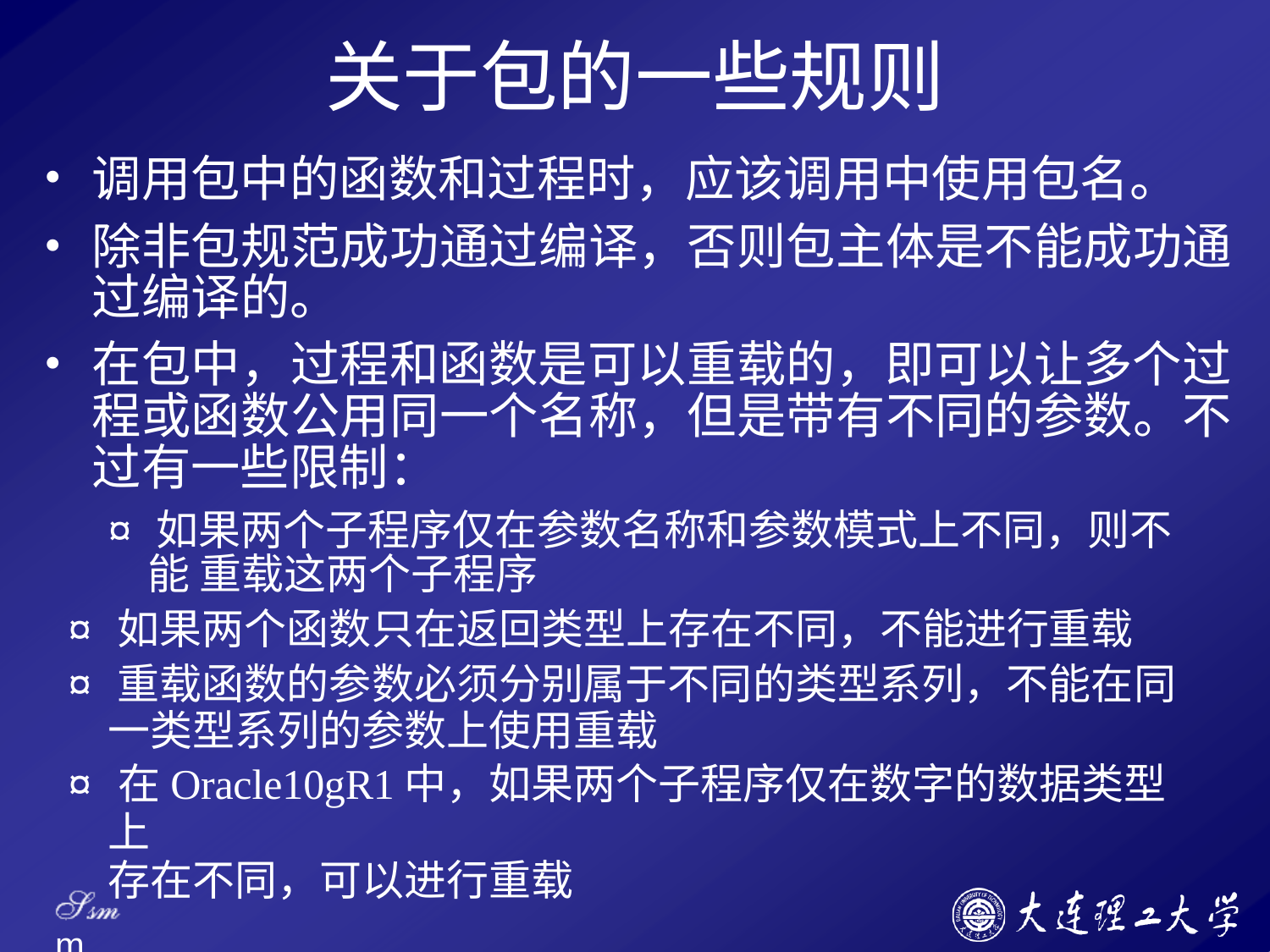

# 关于包的一些规则
调用包中的函数和过程时，应该调用中使用包名。
除非包规范成功通过编译，否则包主体是不能成功通 过编译的。
在包中，过程和函数是可以重载的，即可以让多个过 程或函数公用同一个名称，但是带有不同的参数。不 过有一些限制：
¤ 如果两个子程序仅在参数名称和参数模式上不同，则不能 重载这两个子程序
¤ 如果两个函数只在返回类型上存在不同，不能进行重载
¤ 重载函数的参数必须分别属于不同的类型系列，不能在同
一类型系列的参数上使用重载
¤ 在Oracle10gR1中，如果两个子程序仅在数字的数据类型上
存在不同，可以进行重载

Ssm